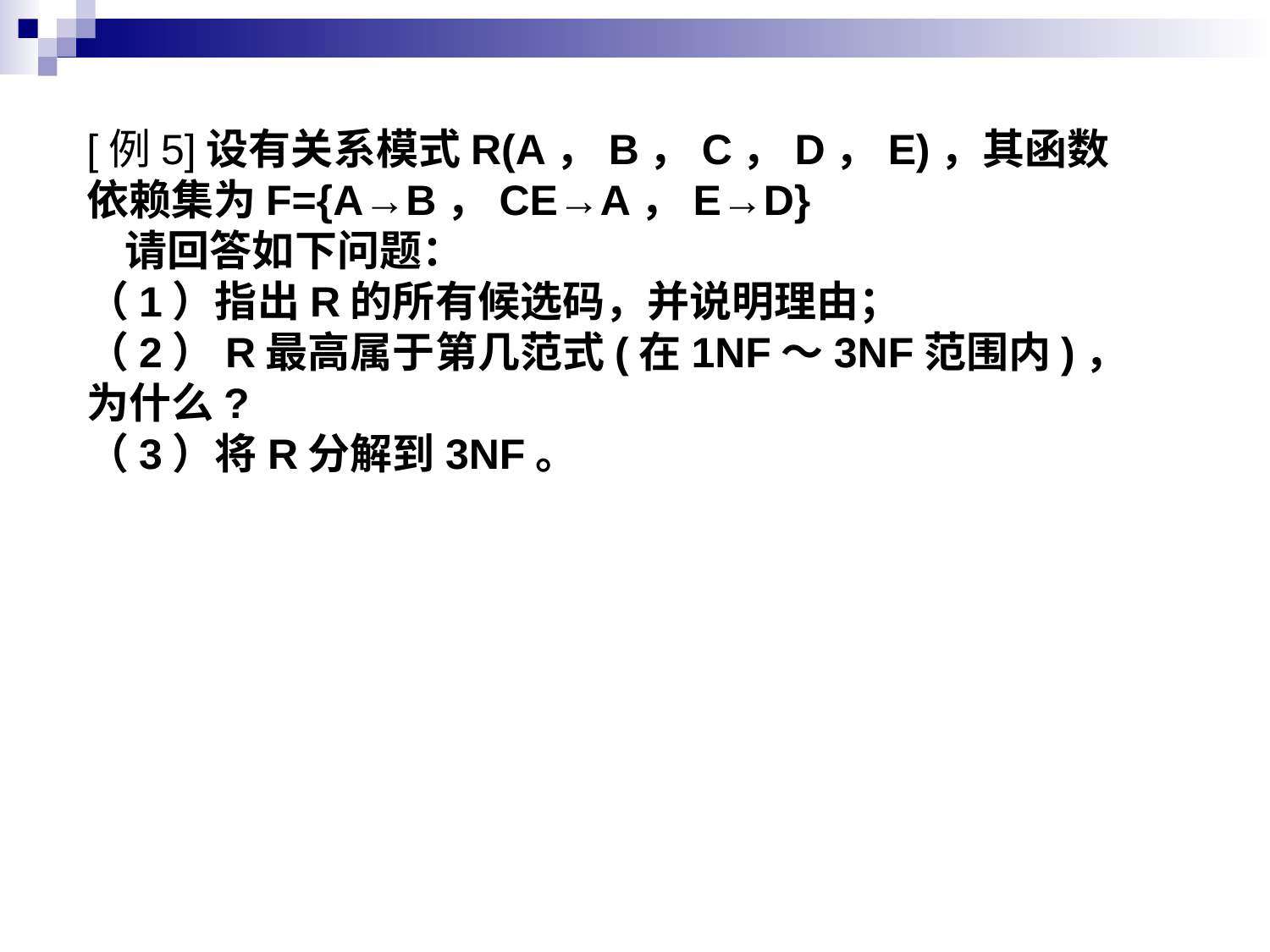

[例5]设有关系模式R(A，B，C，D，E)，其函数依赖集为F={A→B，CE→A，E→D}
   请回答如下问题：
（1）指出R的所有候选码，并说明理由；
（2）R最高属于第几范式(在1NF～3NF范围内)，为什么?
（3）将R分解到3NF。